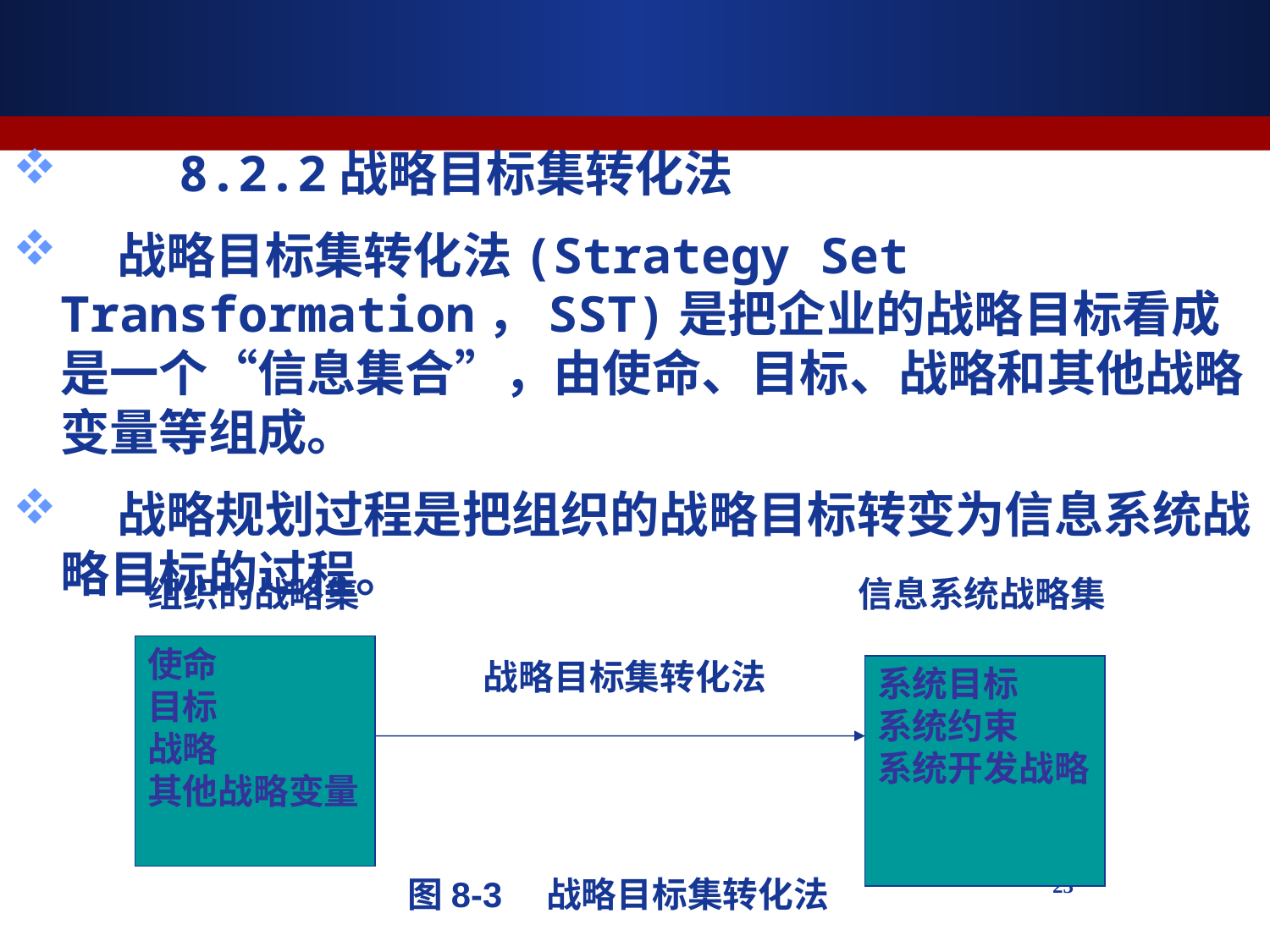

8.2.2战略目标集转化法
    战略目标集转化法(Strategy Set Transformation，SST)是把企业的战略目标看成是一个“信息集合”，由使命、目标、战略和其他战略变量等组成。
    战略规划过程是把组织的战略目标转变为信息系统战略目标的过程。
组织的战略集
信息系统战略集
使命
目标
战略
其他战略变量
 战略目标集转化法
系统目标
系统约束
系统开发战略

图8-3　战略目标集转化法
23